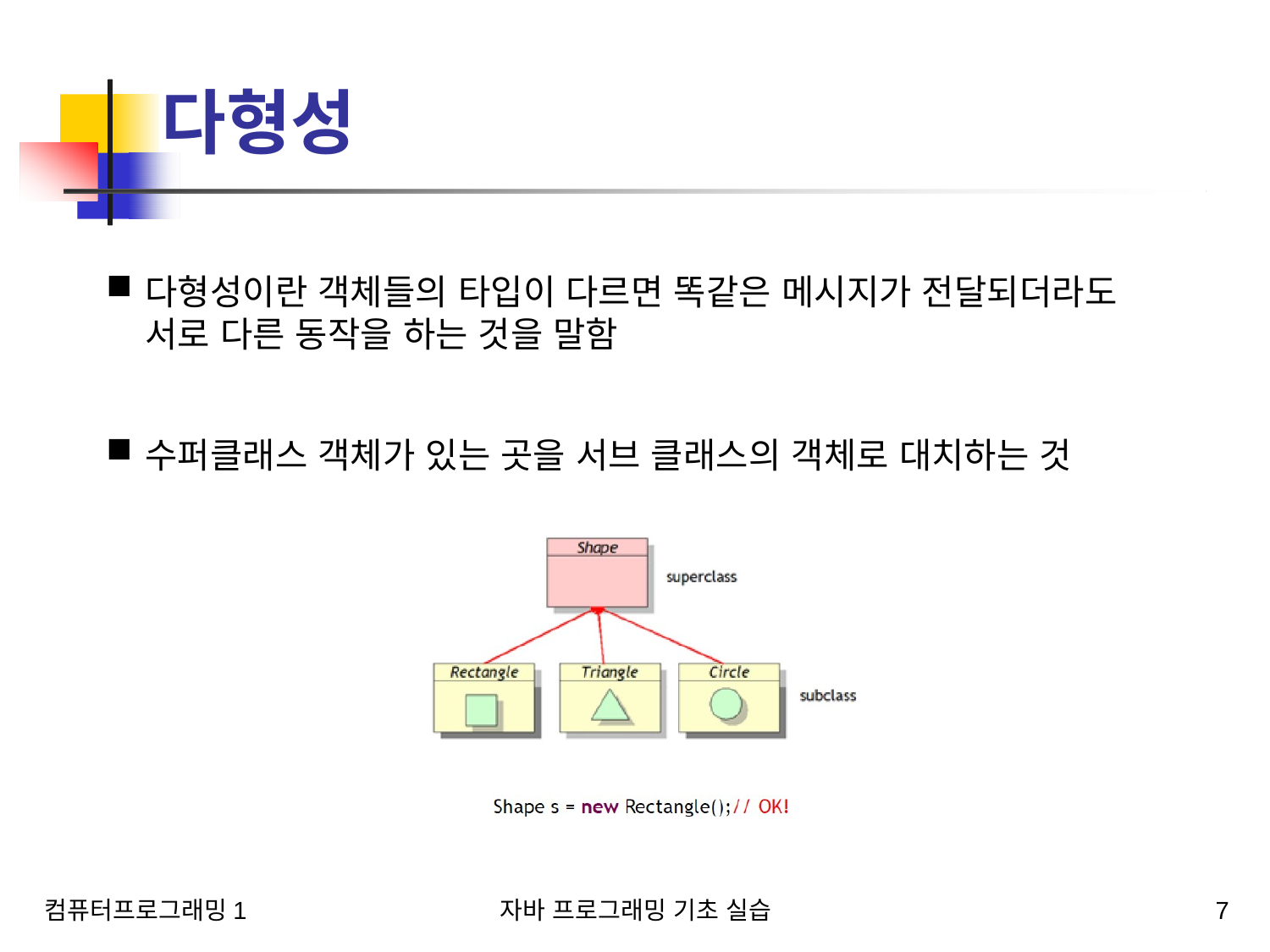

# 다형성

다형성이란 객체들의 타입이 다르면 똑같은 메시지가 전달되더라도  서로 다른 동작을 하는 것을 말함

수퍼클래스 객체가 있는 곳을 서브 클래스의 객체로 대치하는 것

컴퓨터프로그래밍1
자바 프로그래밍 기초 실습
7